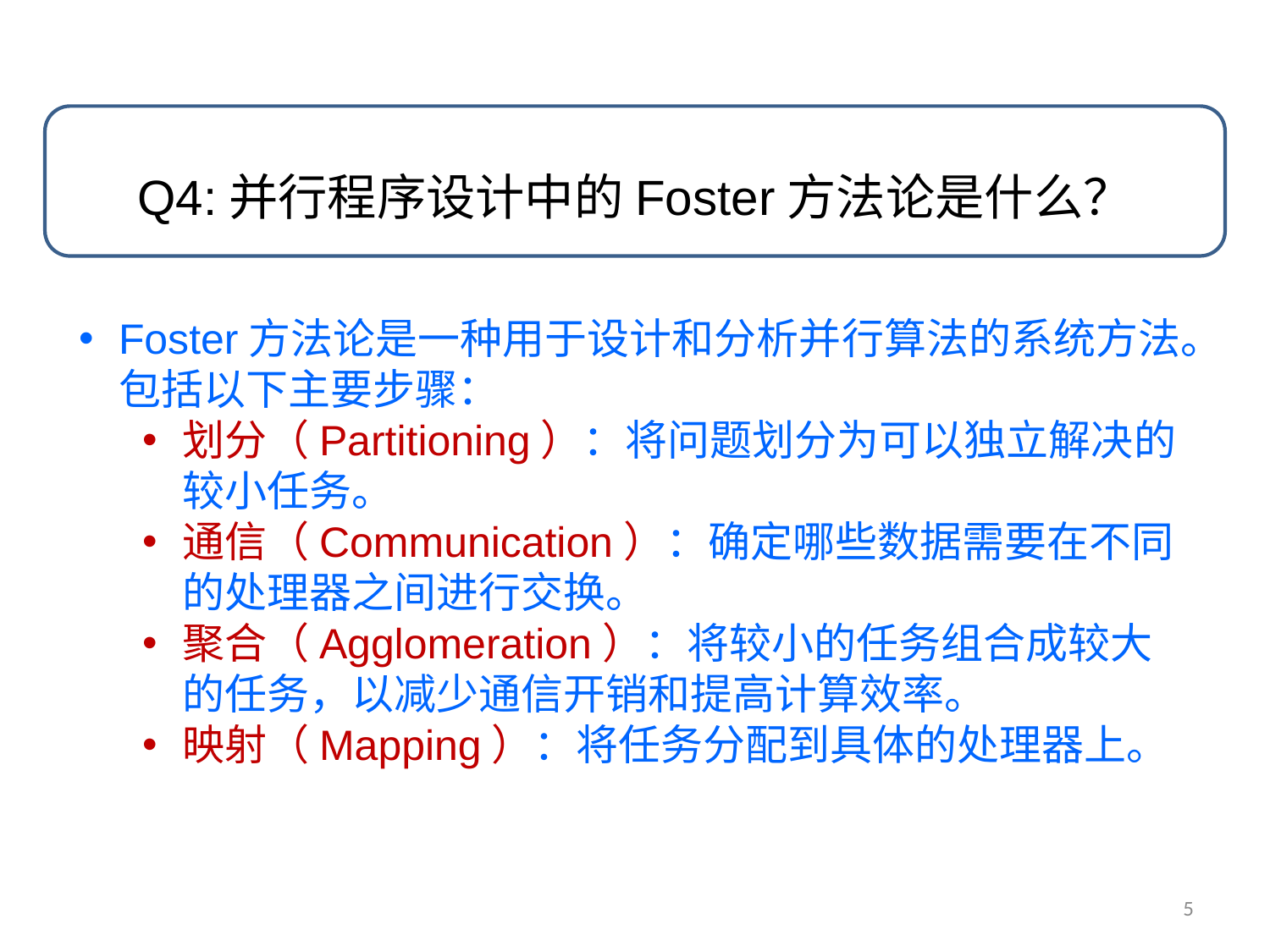

Q4:并行程序设计中的Foster方法论是什么？
Foster方法论是一种用于设计和分析并行算法的系统方法。包括以下主要步骤：
划分（Partitioning）：将问题划分为可以独立解决的较小任务。
通信（Communication）：确定哪些数据需要在不同的处理器之间进行交换。
聚合（Agglomeration）：将较小的任务组合成较大的任务，以减少通信开销和提高计算效率。
映射（Mapping）：将任务分配到具体的处理器上。
5